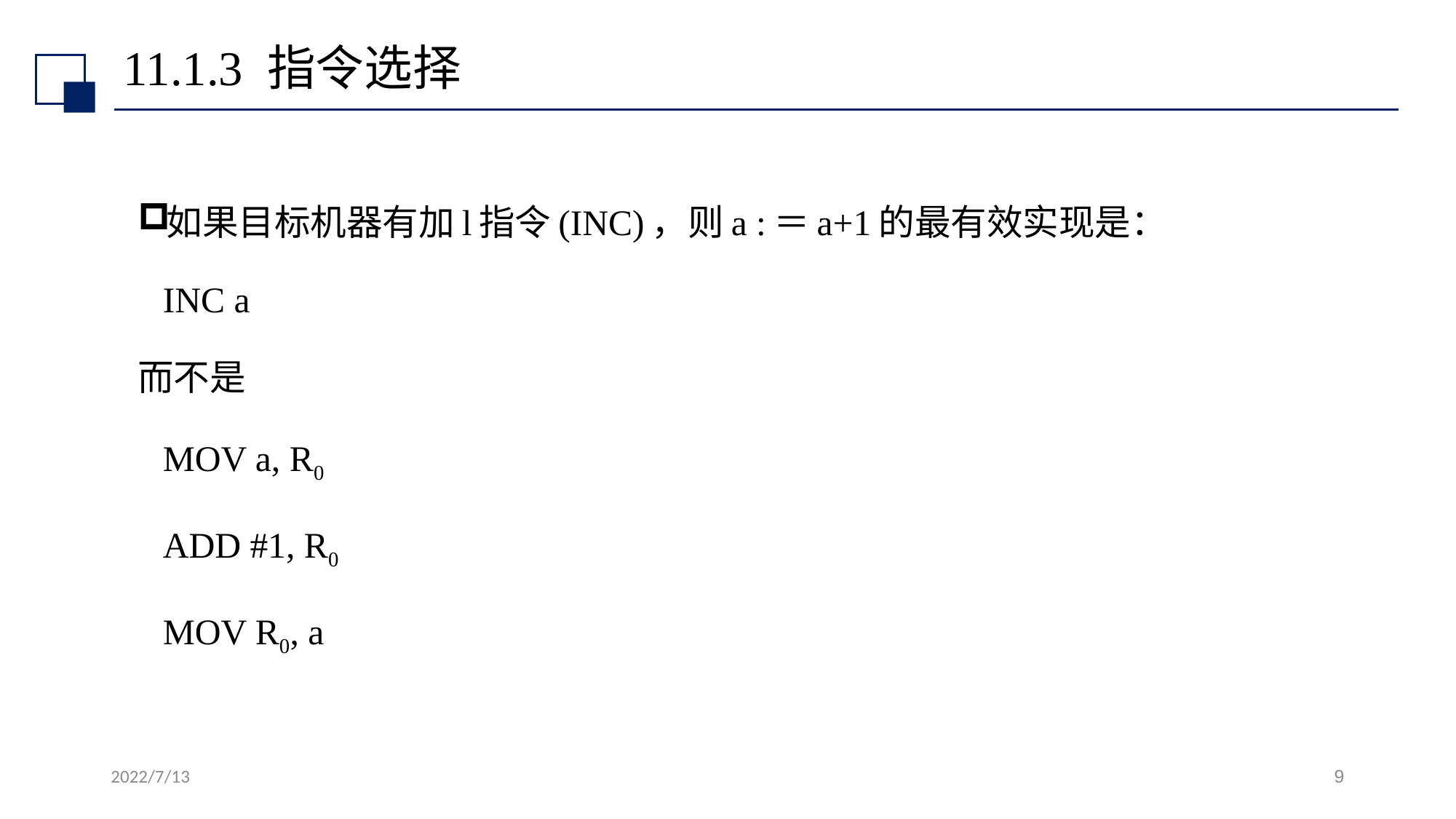

# 11.1.3 指令选择
如果目标机器有加l指令(INC)，则a :＝a+1的最有效实现是：
		INC a
而不是
		MOV a, R0
		ADD #1, R0
		MOV R0, a
2022/7/13
9